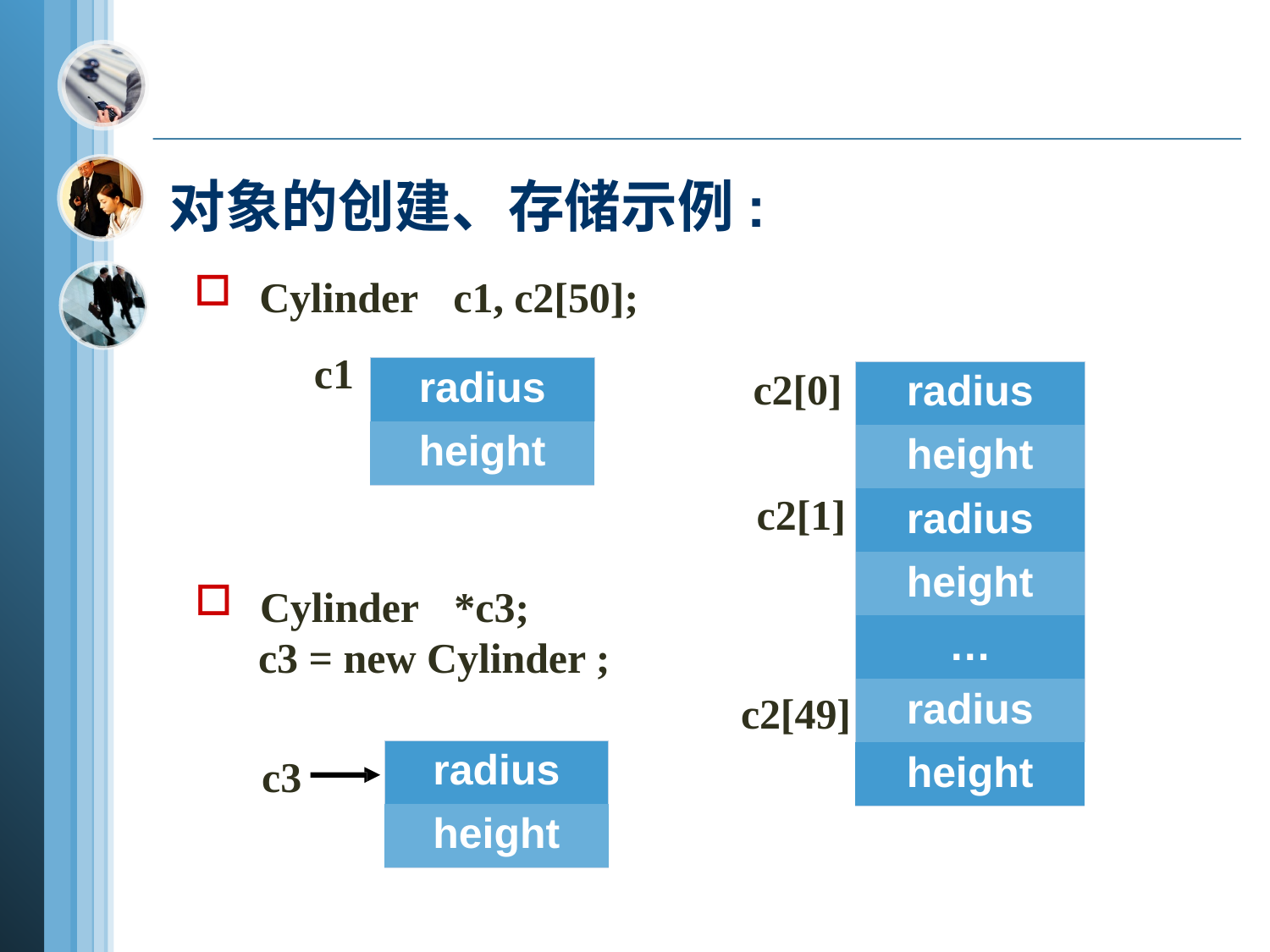

对象的创建、存储示例:
Cylinder 	c1, c2[50];
c1
| radius |
| --- |
| height |
| radius |
| --- |
| height |
| radius |
| height |
| … |
| radius |
| height |
c2[0]
c2[1]
Cylinder 	*c3;
      c3 = new Cylinder ;
c2[49]
| radius |
| --- |
| height |
c3